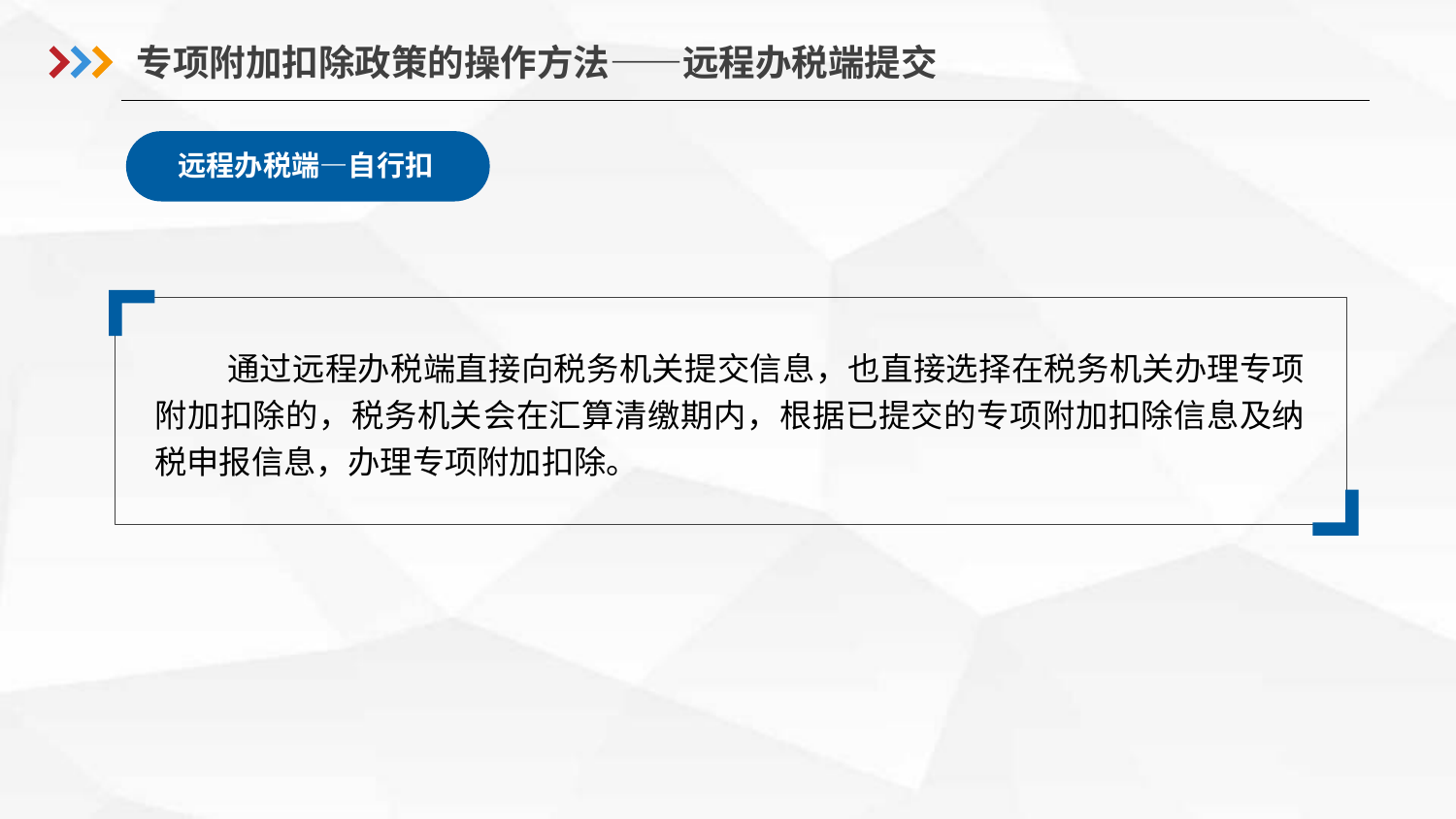

专项附加扣除政策的操作方法——远程办税端提交

远程办税端—自行扣

通过远程办税端直接向税务机关提交信息，也直接选择在税务机关办理专项附加扣除的，税务机关会在汇算清缴期内，根据已提交的专项附加扣除信息及纳税申报信息，办理专项附加扣除。